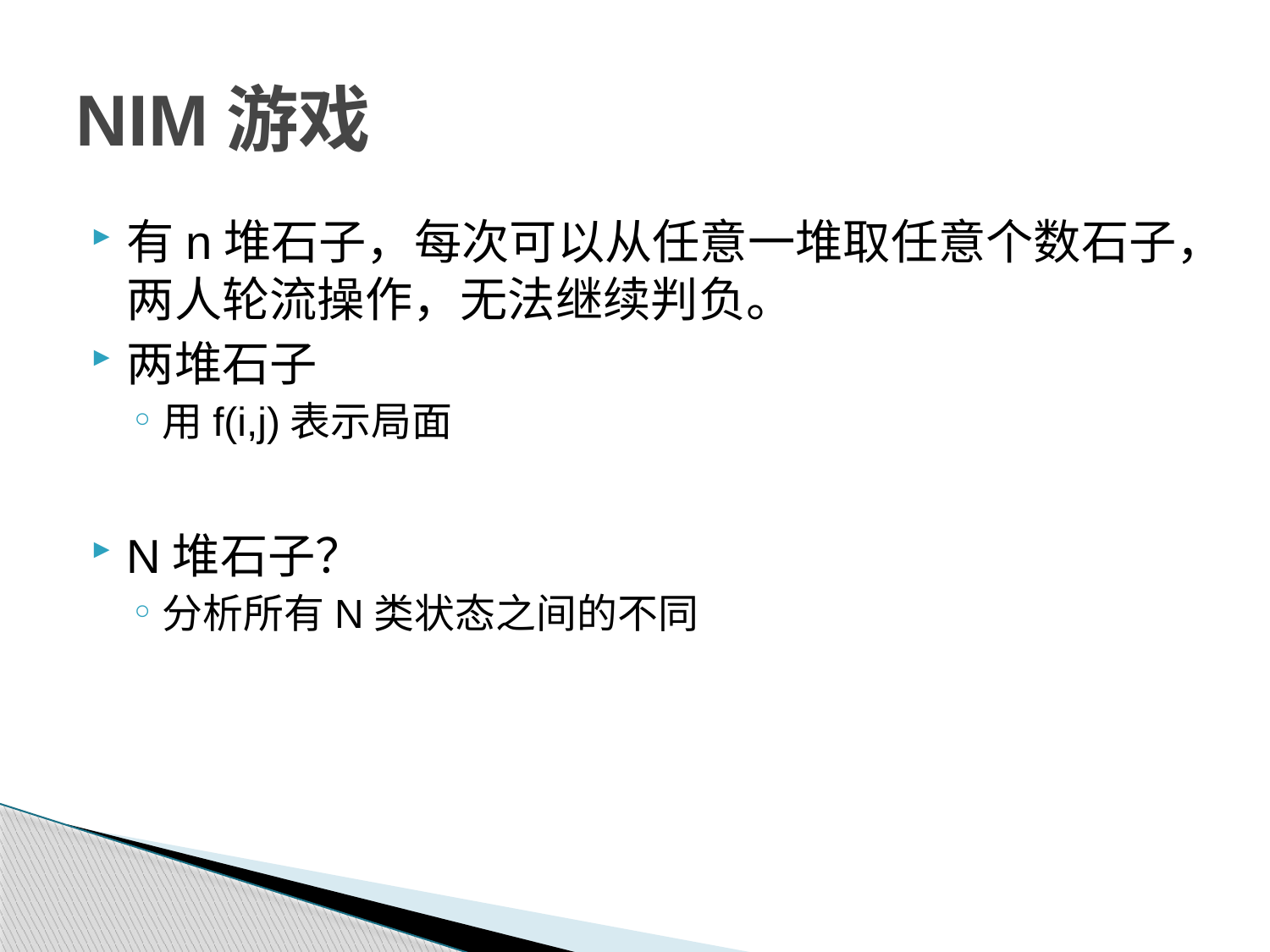

# NIM游戏
有n堆石子，每次可以从任意一堆取任意个数石子，两人轮流操作，无法继续判负。
两堆石子
用f(i,j)表示局面

N堆石子？
分析所有N类状态之间的不同